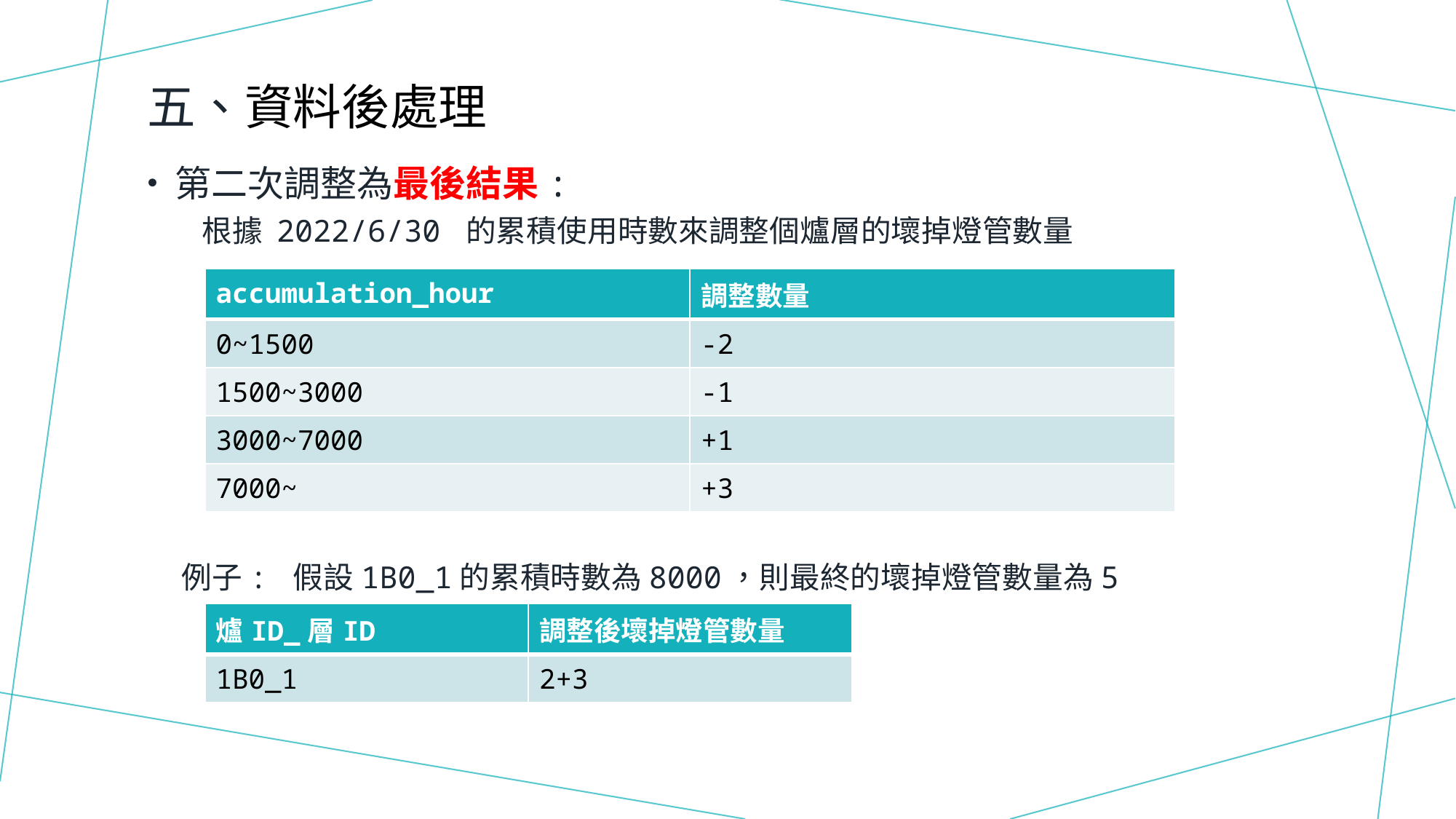

# 五、資料後處理
第二次調整為最後結果:
根據 2022/6/30 的累積使用時數來調整個爐層的壞掉燈管數量

    例子: 假設1B0_1的累積時數為8000，則最終的壞掉燈管數量為5

| accumulation\_hour | 調整數量 |
| --- | --- |
| 0~1500 | -2 |
| 1500~3000 | -1 |
| 3000~7000 | +1 |
| 7000~ | +3 |
| 爐ID\_層ID | 調整後壞掉燈管數量 |
| --- | --- |
| 1B0\_1 | 2+3 |